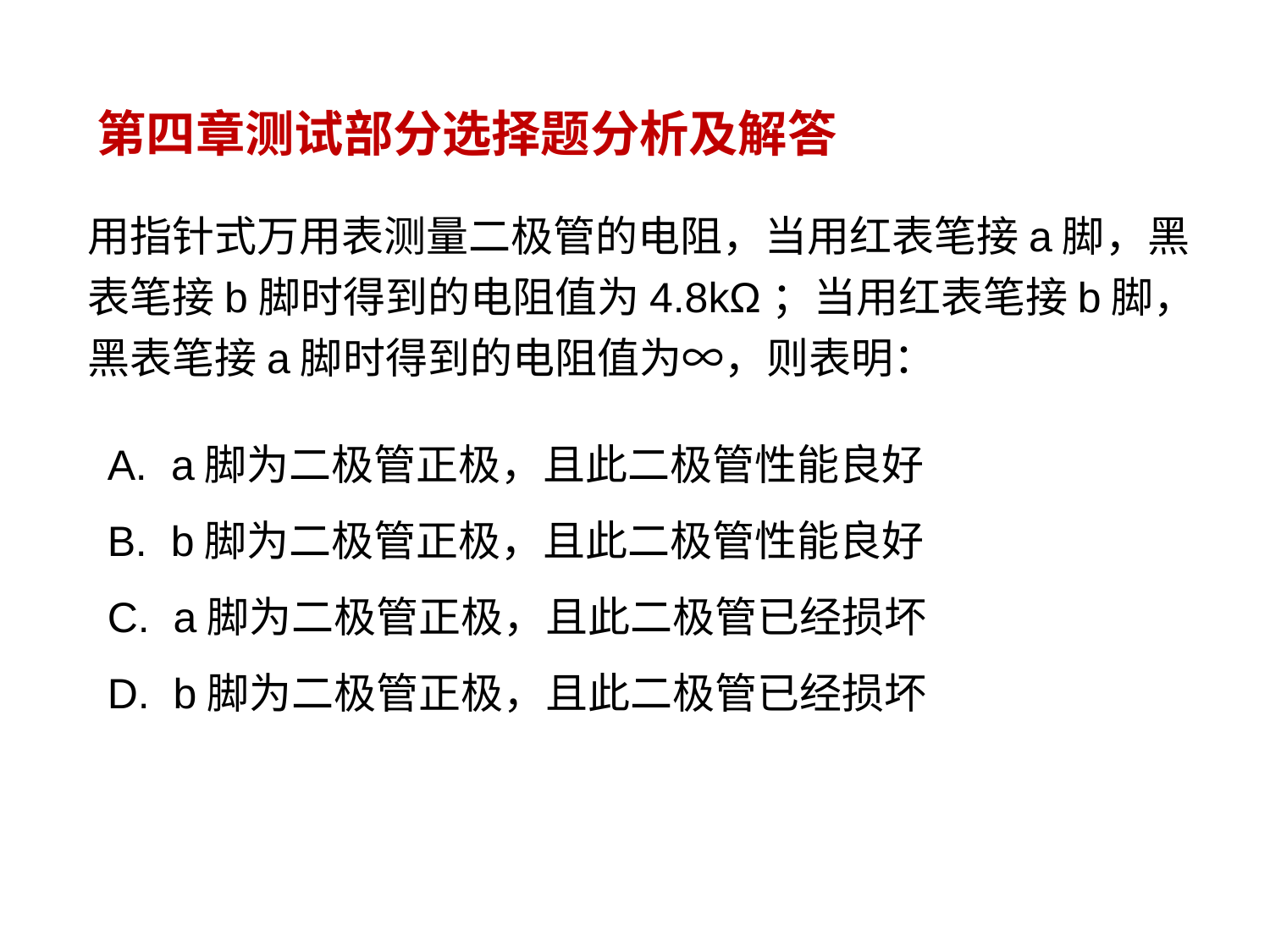

第四章测试部分选择题分析及解答
用指针式万用表测量二极管的电阻，当用红表笔接a脚，黑表笔接b脚时得到的电阻值为4.8kΩ；当用红表笔接b脚，黑表笔接a脚时得到的电阻值为∞，则表明：
A.  a脚为二极管正极，且此二极管性能良好
B.  b脚为二极管正极，且此二极管性能良好
C.  a脚为二极管正极，且此二极管已经损坏
D.  b脚为二极管正极，且此二极管已经损坏